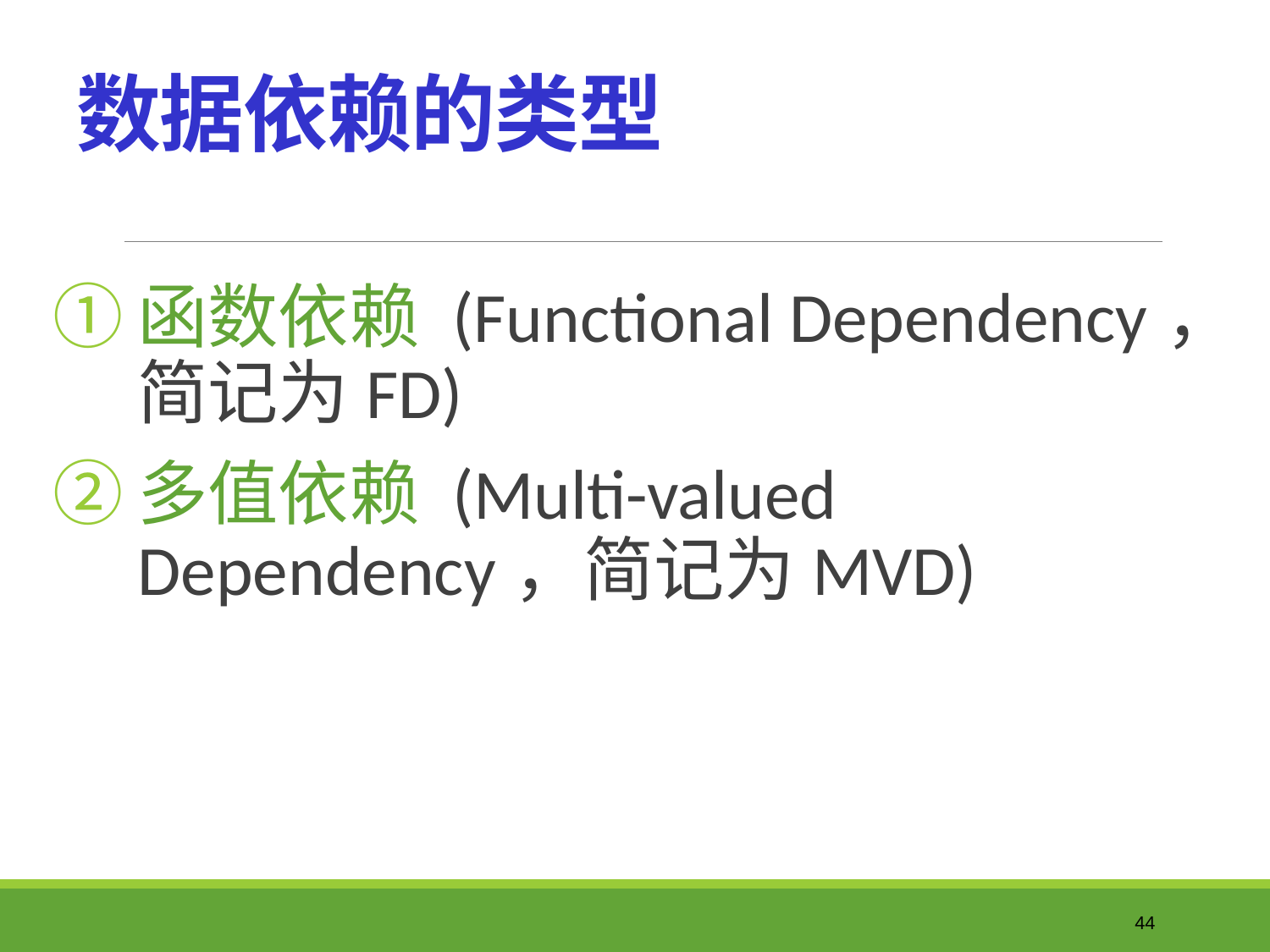

# 数据依赖的类型
函数依赖 (Functional Dependency，简记为FD)
多值依赖 (Multi-valued Dependency，简记为MVD)
44